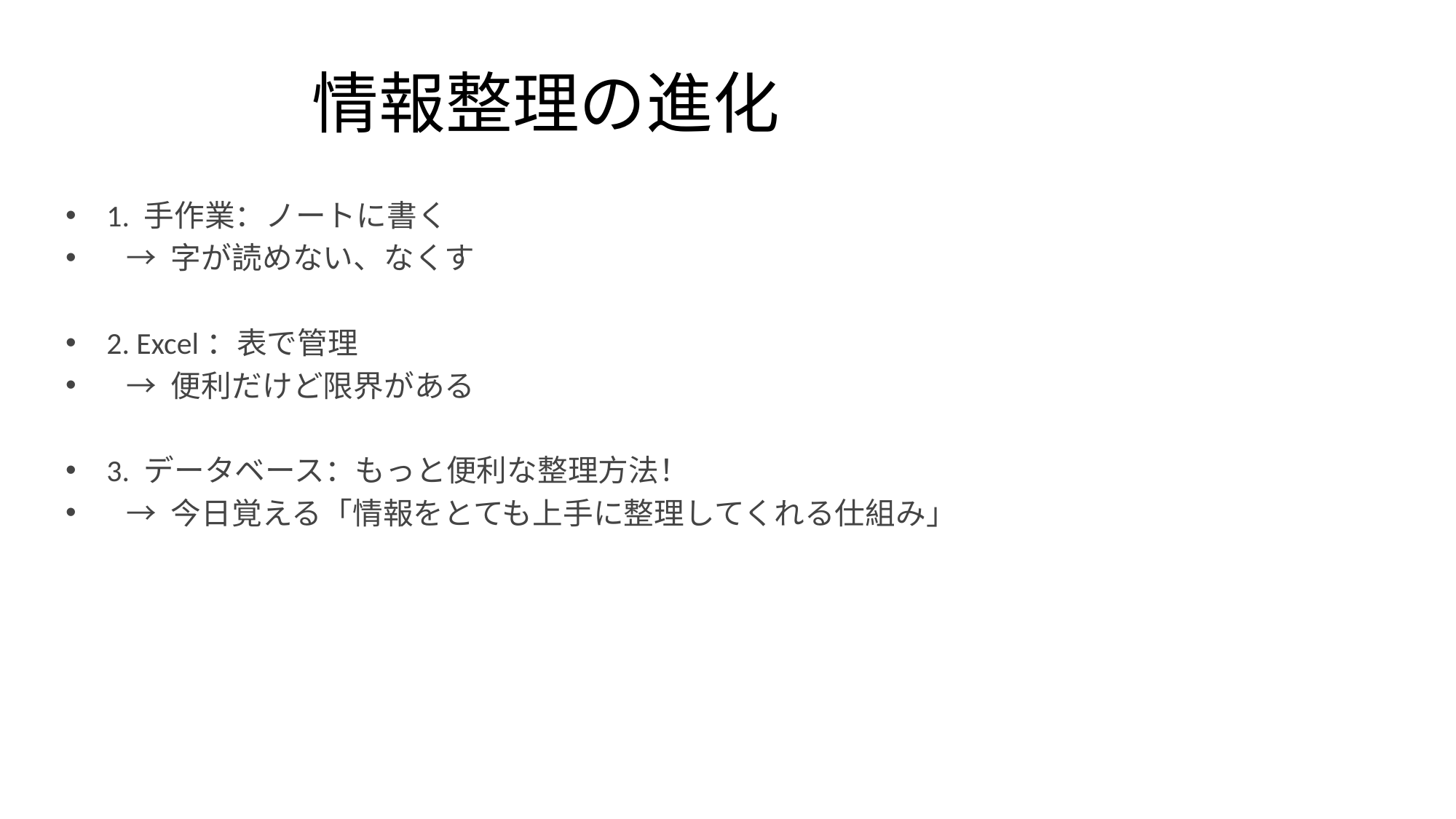

# 情報整理の進化
1. 手作業：ノートに書く
   → 字が読めない、なくす

2. Excel：表で管理
   → 便利だけど限界がある

3. データベース：もっと便利な整理方法！
   → 今日覚える「情報をとても上手に整理してくれる仕組み」